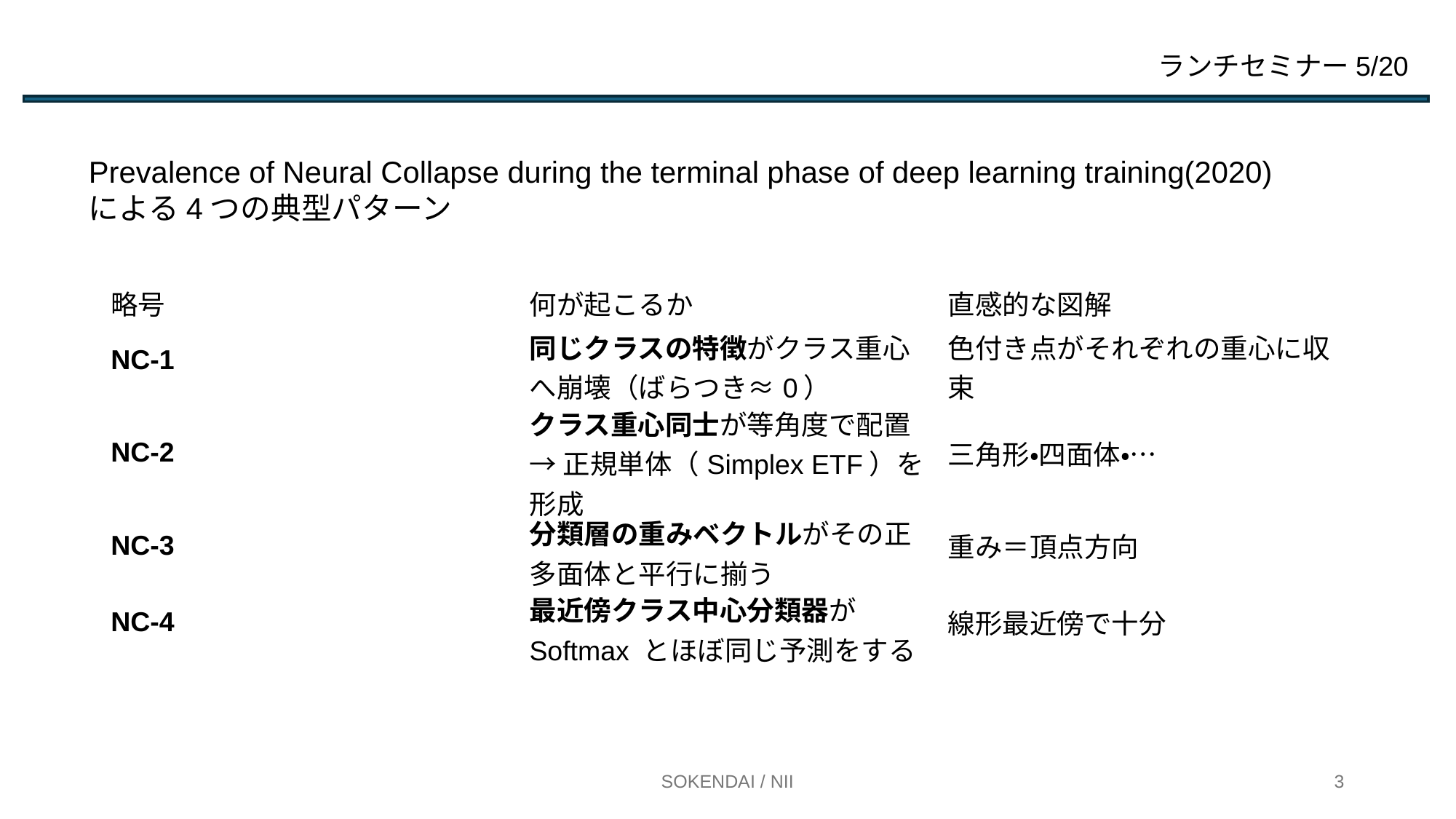

ランチセミナー5/20
Prevalence of Neural Collapse during the terminal phase of deep learning training(2020)
による4つの典型パターン
| 略号 | 何が起こるか | 直感的な図解 |
| --- | --- | --- |
| NC-1 | 同じクラスの特徴がクラス重心へ崩壊（ばらつき≈0） | 色付き点がそれぞれの重心に収束 |
| NC-2 | クラス重心同士が等角度で配置 → 正規単体（Simplex ETF）を形成 | 三角形・四面体・… |
| NC-3 | 分類層の重みベクトルがその正多面体と平行に揃う | 重み＝頂点方向 |
| NC-4 | 最近傍クラス中心分類器が Softmax とほぼ同じ予測をする | 線形最近傍で十分 |
SOKENDAI / NII
3